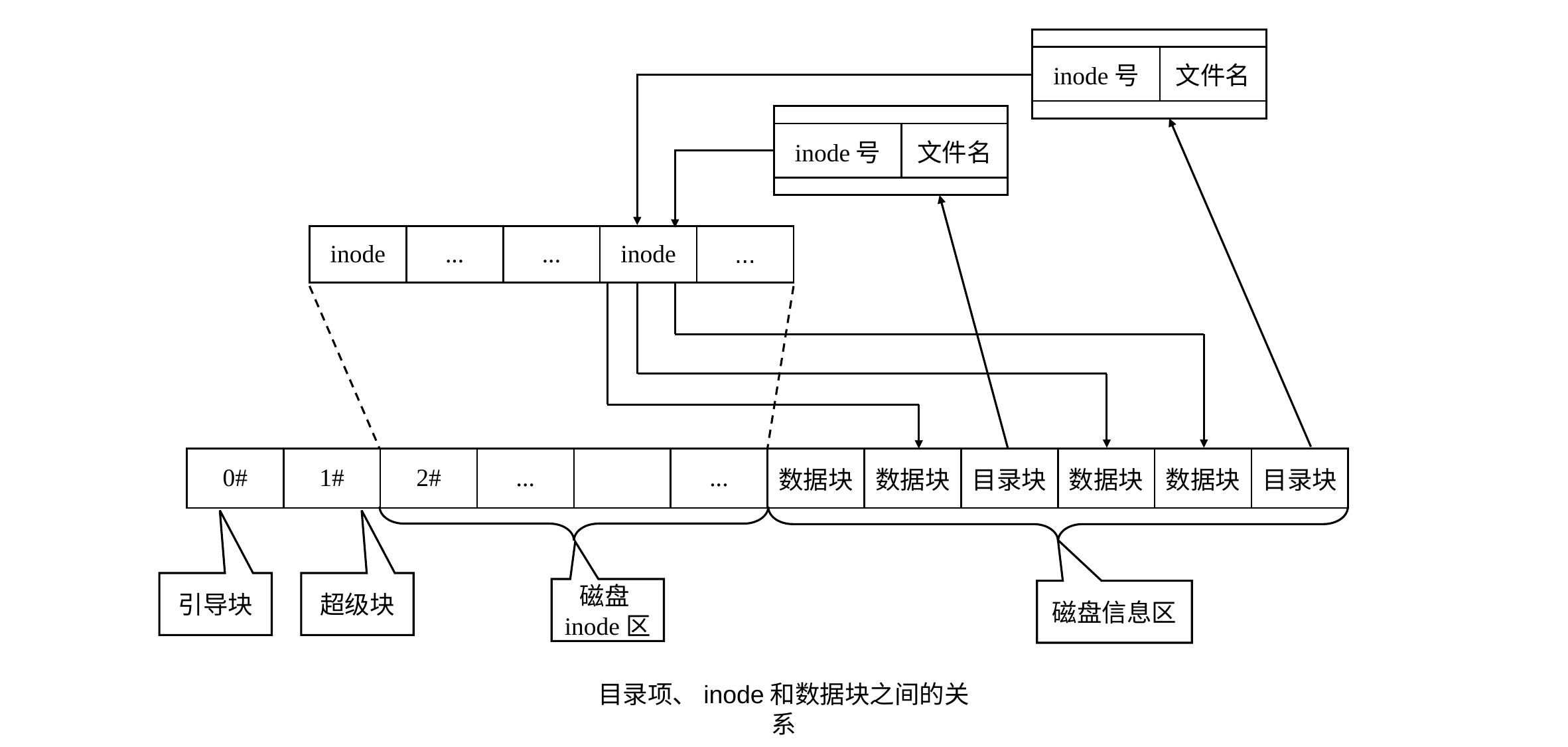

| inode号 | 文件名 |
| --- | --- |

| inode号 | 文件名 |
| --- | --- |
| inode | ... | ... | inode | ... |
| --- | --- | --- | --- | --- |

| 0# | 1# | 2# | ... |  | ... | 数据块 | 数据块 | 目录块 | 数据块 | 数据块 | 目录块 |
| --- | --- | --- | --- | --- | --- | --- | --- | --- | --- | --- | --- |
引导块
超级块
磁盘inode区
磁盘信息区
目录项、inode和数据块之间的关系